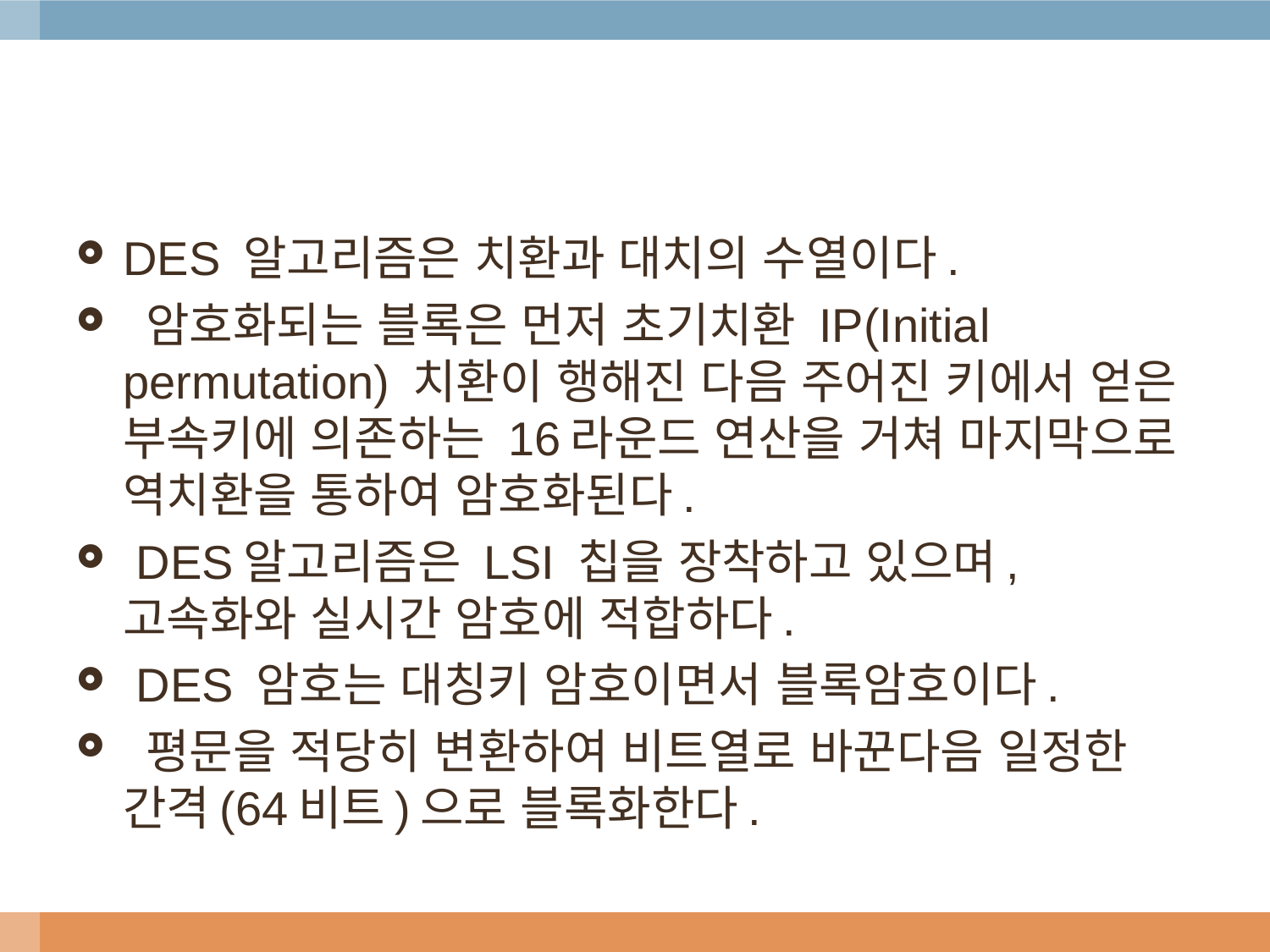

#
DES 알고리즘은 치환과 대치의 수열이다.
 암호화되는 블록은 먼저 초기치환 IP(Initial permutation) 치환이 행해진 다음 주어진 키에서 얻은 부속키에 의존하는 16라운드 연산을 거쳐 마지막으로 역치환을 통하여 암호화된다.
 DES알고리즘은 LSI 칩을 장착하고 있으며, 고속화와 실시간 암호에 적합하다.
 DES 암호는 대칭키 암호이면서 블록암호이다.
 평문을 적당히 변환하여 비트열로 바꾼다음 일정한 간격(64비트)으로 블록화한다.